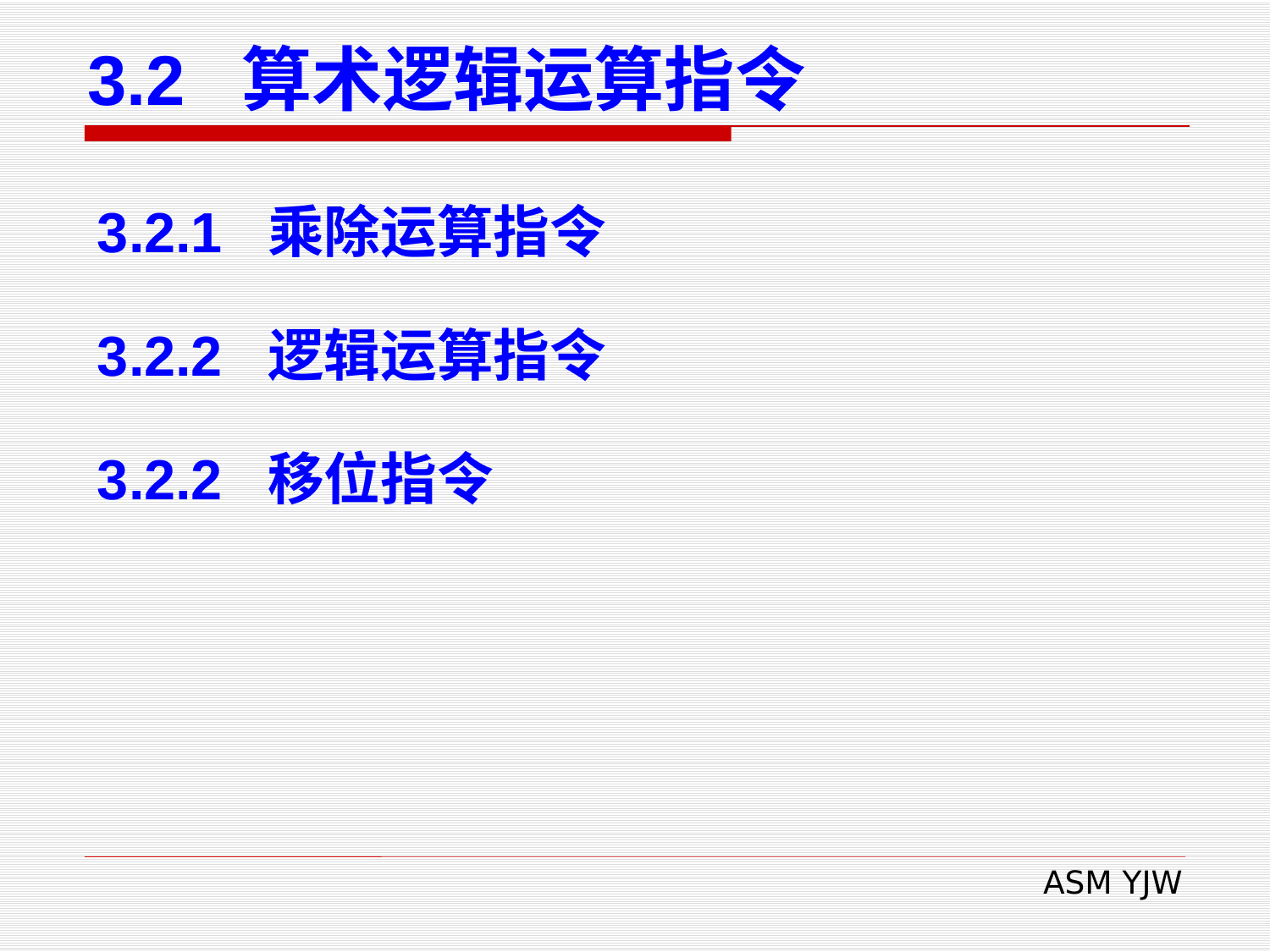

# 3.2  算术逻辑运算指令
3.2.1  乘除运算指令
3.2.2  逻辑运算指令
3.2.2  移位指令